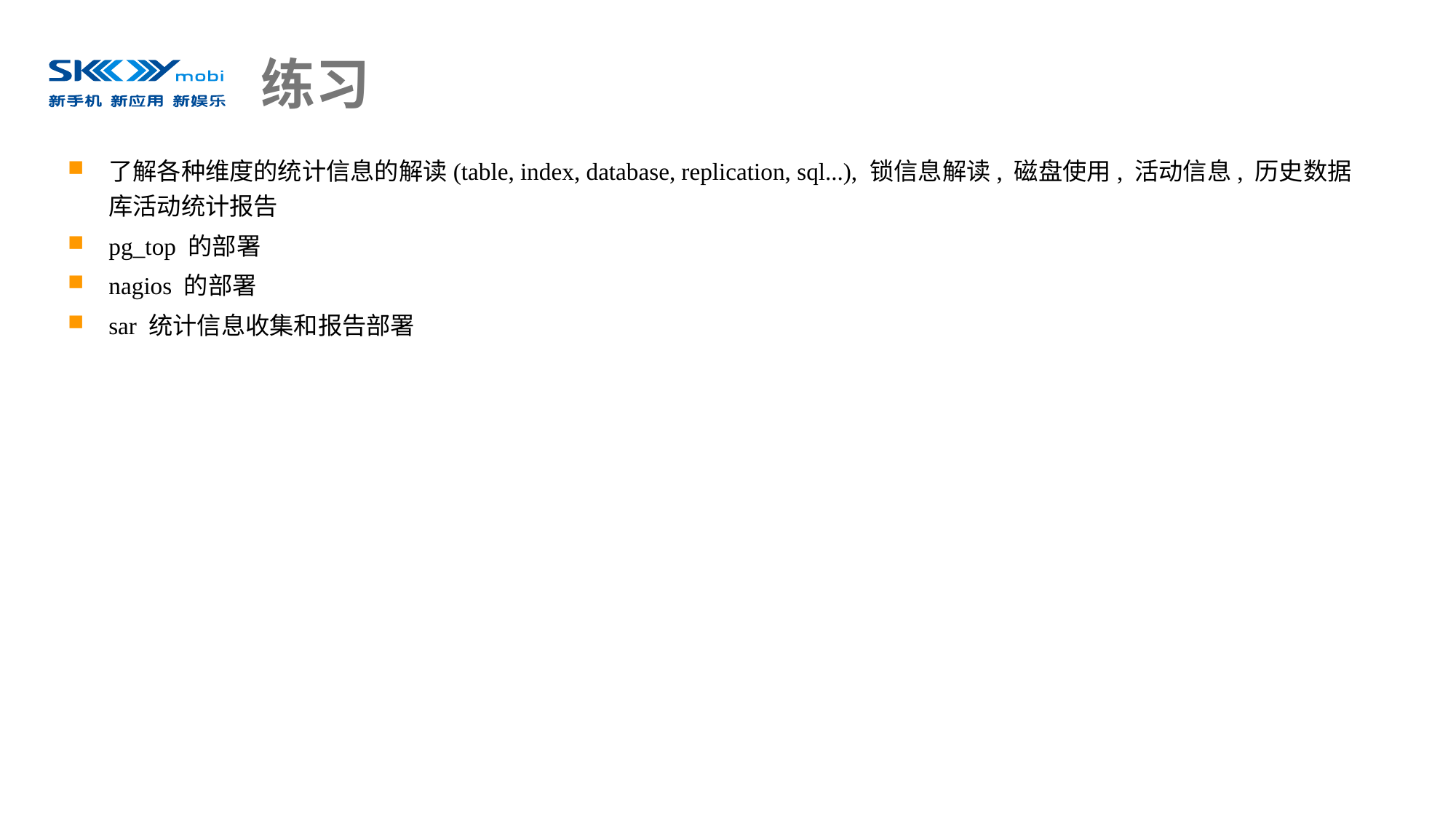

# 练习
了解各种维度的统计信息的解读(table, index, database, replication, sql...), 锁信息解读, 磁盘使用, 活动信息, 历史数据库活动统计报告
pg_top 的部署
nagios 的部署
sar 统计信息收集和报告部署